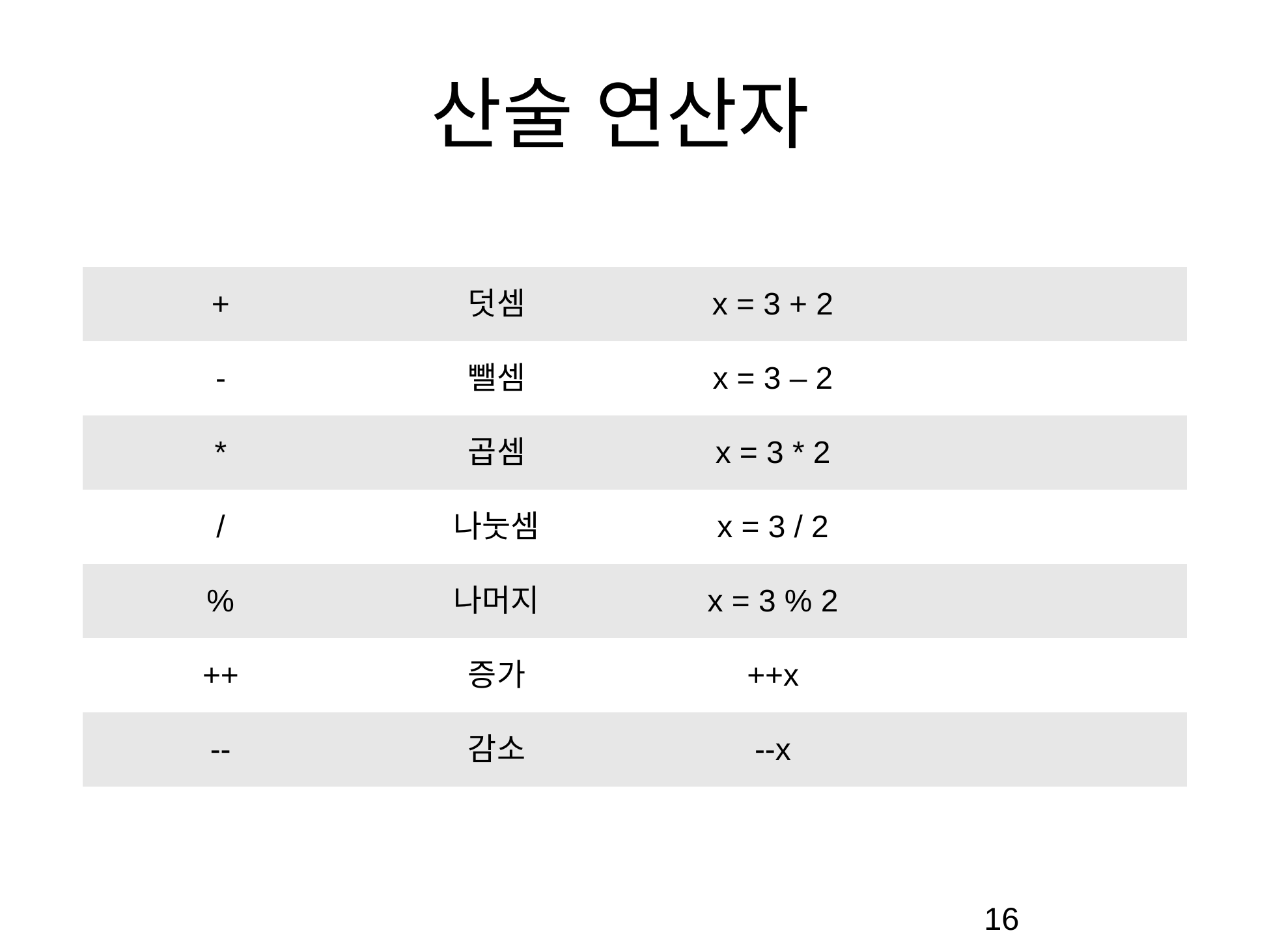

산술 연산자
| 연산자 | 설명 | 예 | 수식의 값 |
| --- | --- | --- | --- |
| + | 덧셈 | x = 3 + 2 |  |
| - | 뺄셈 | x = 3 – 2 |  |
| \* | 곱셈 | x = 3 \* 2 |  |
| / | 나눗셈 | x = 3 / 2 |  |
| % | 나머지 | x = 3 % 2 |  |
| ++ | 증가 | ++x |  |
| -- | 감소 | --x |  |
16